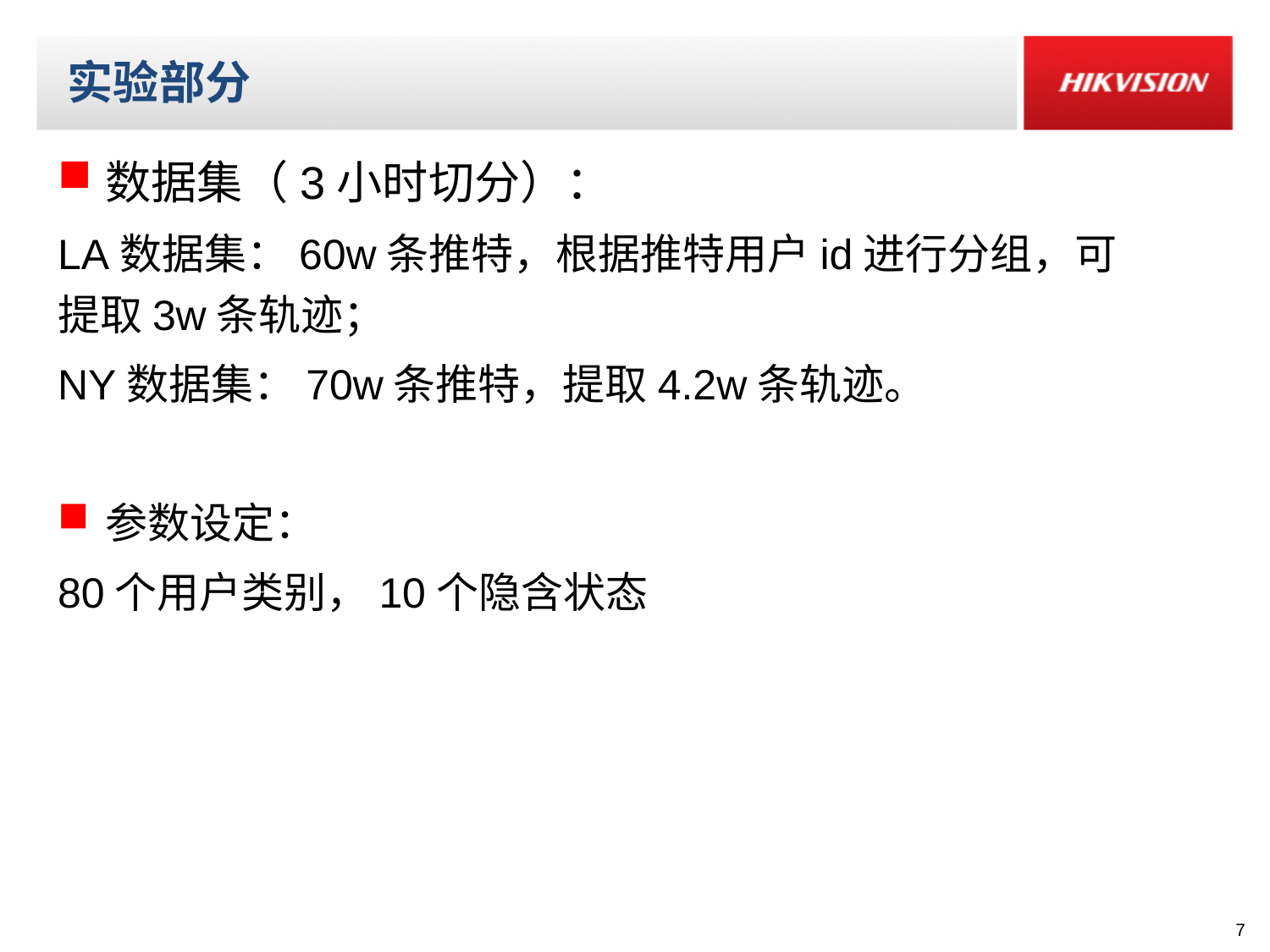

# 实验部分
数据集（3小时切分）：
LA数据集：60w条推特，根据推特用户id进行分组，可提取3w条轨迹；
NY数据集：70w条推特，提取4.2w条轨迹。

参数设定：
80个用户类别，10个隐含状态
7